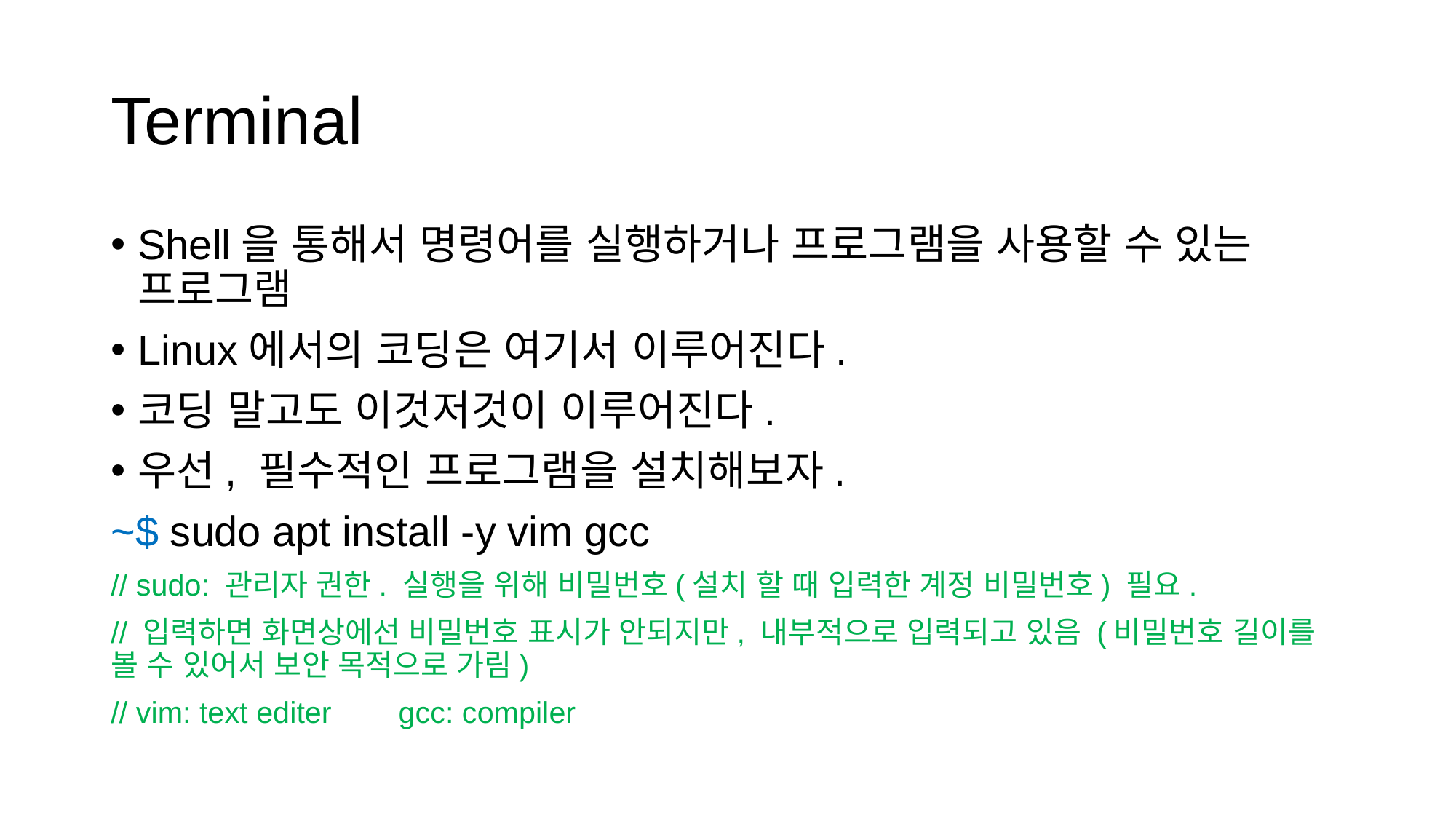

# Terminal
Shell을 통해서 명령어를 실행하거나 프로그램을 사용할 수 있는 프로그램
Linux에서의 코딩은 여기서 이루어진다.
코딩 말고도 이것저것이 이루어진다.
우선, 필수적인 프로그램을 설치해보자.
~$ sudo apt install -y vim gcc
// sudo: 관리자 권한. 실행을 위해 비밀번호(설치 할 때 입력한 계정 비밀번호) 필요.
// 입력하면 화면상에선 비밀번호 표시가 안되지만, 내부적으로 입력되고 있음 (비밀번호 길이를 볼 수 있어서 보안 목적으로 가림)
// vim: text editer        gcc: compiler